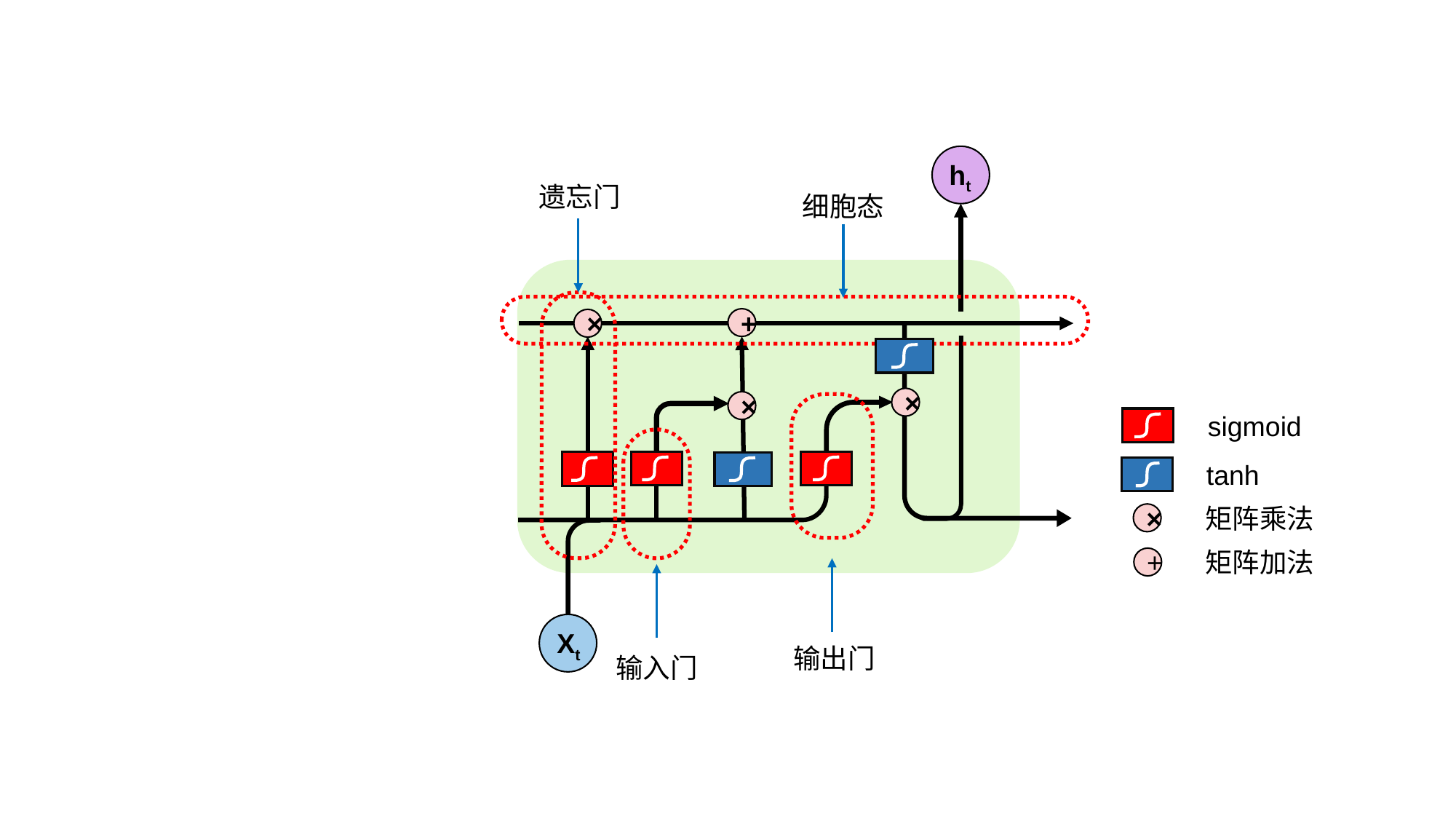

ht

+
×

×
×

Xt
遗忘门
细胞态

sigmoid

tanh

矩阵乘法
×
矩阵加法
+
输出门
输入门